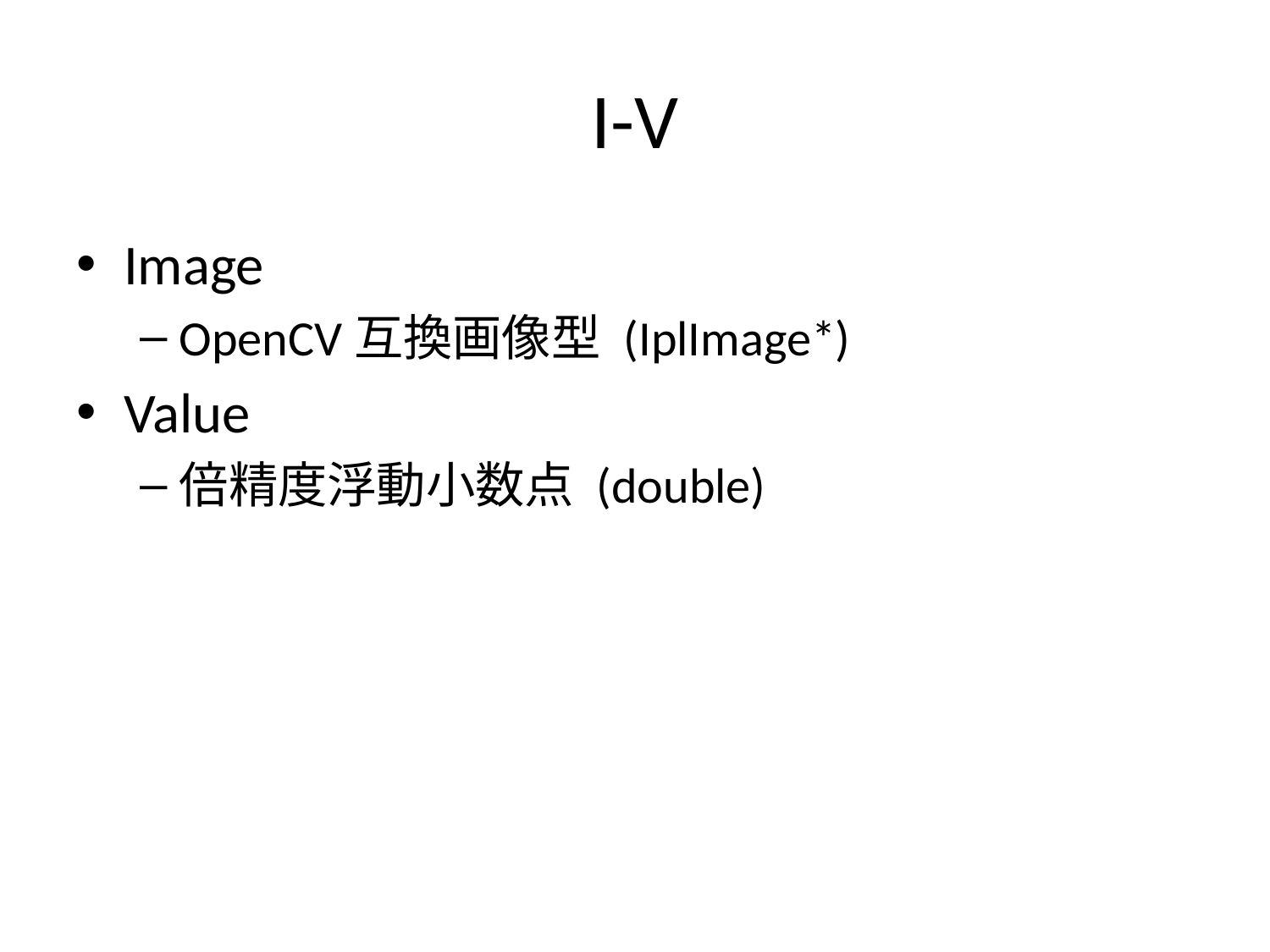

# I-V
Image
OpenCV互換画像型 (IplImage*)
Value
倍精度浮動小数点 (double)